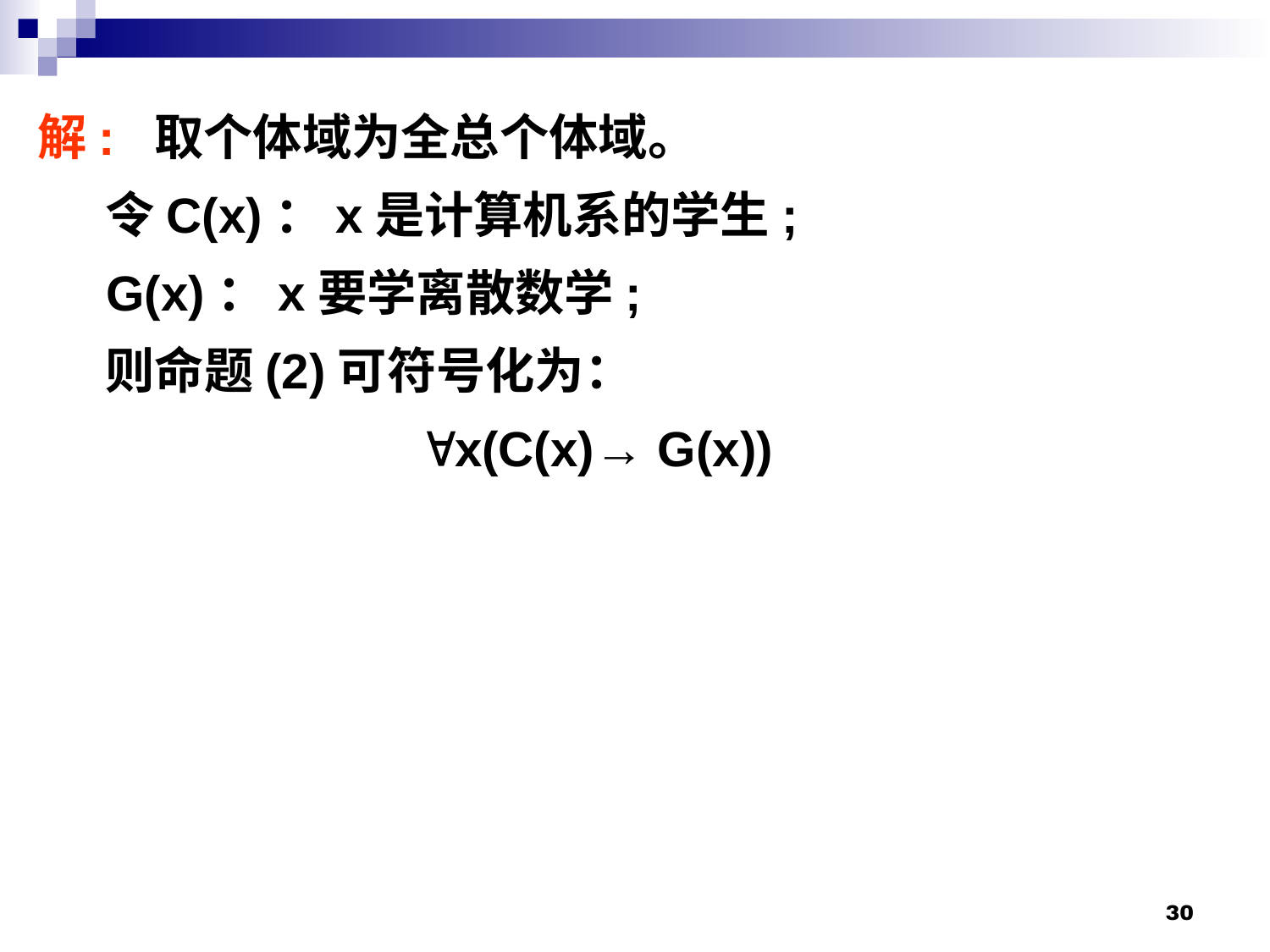

解:  取个体域为全总个体域。
     令C(x)：x是计算机系的学生;
     G(x)：x要学离散数学;
     则命题(2)可符号化为：
∀x(C(x)→ G(x))
30